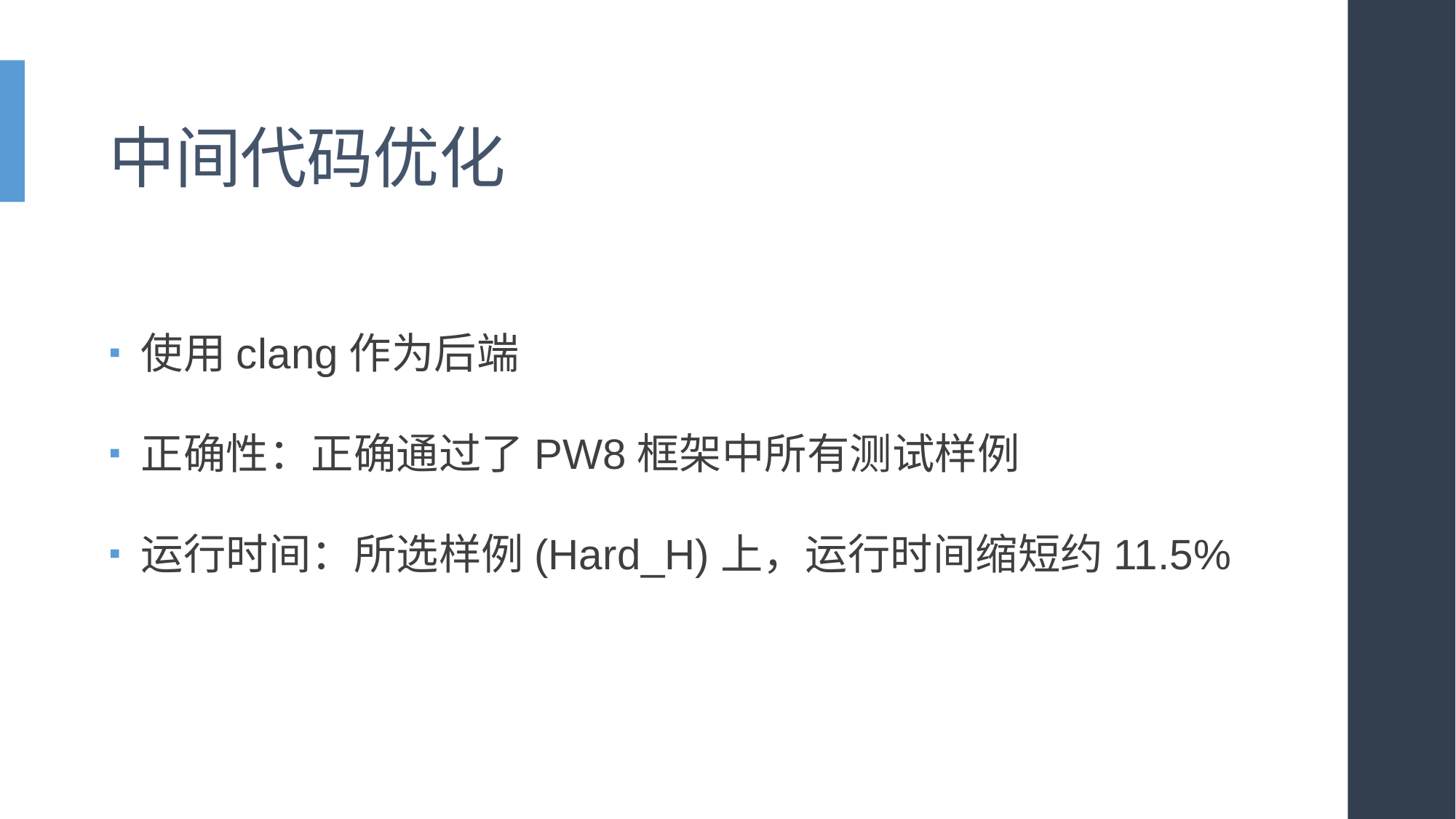

# 中间代码优化
使用clang作为后端
正确性：正确通过了PW8框架中所有测试样例
运行时间：所选样例(Hard_H)上，运行时间缩短约11.5%